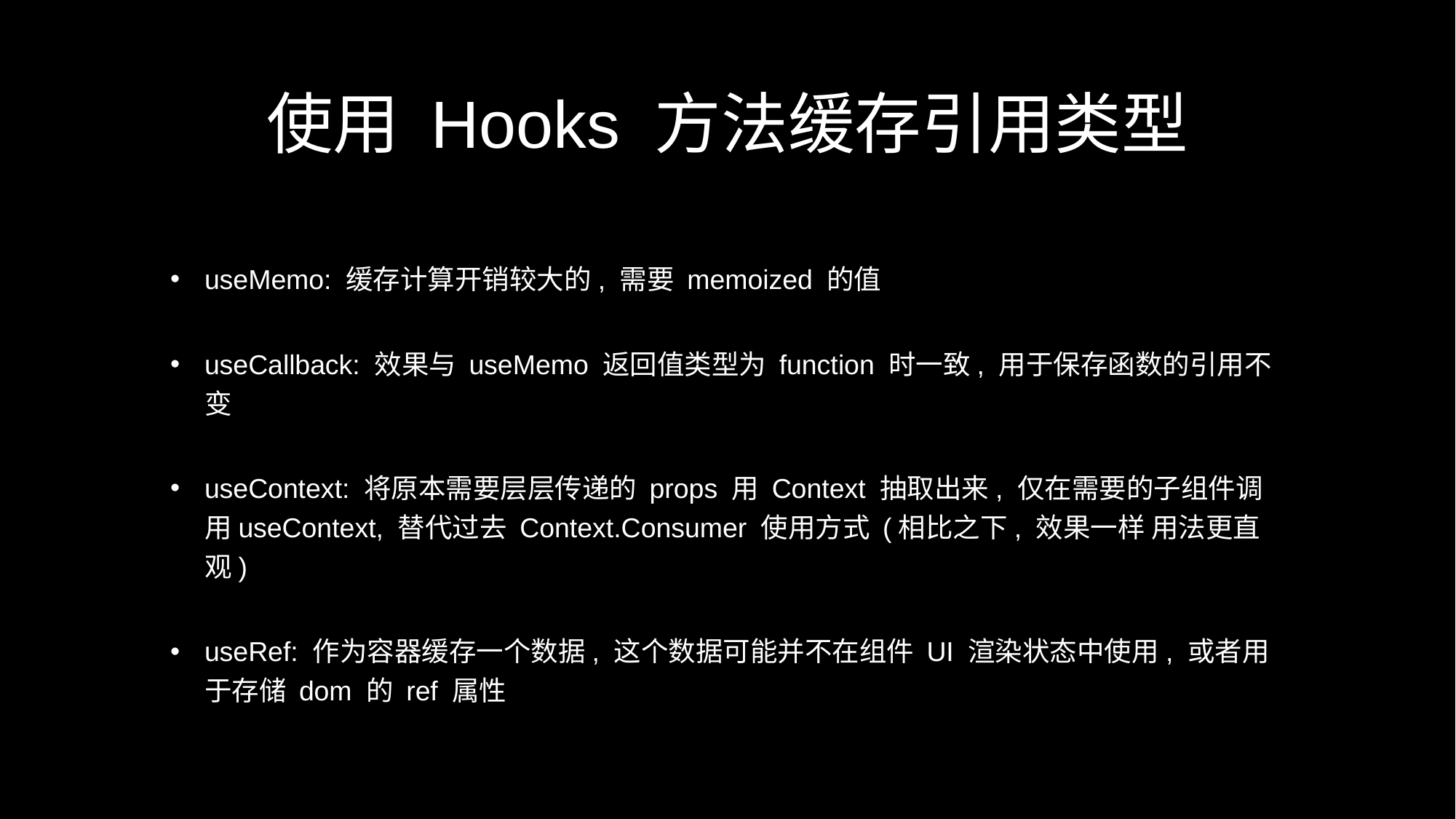

# 使用 Hooks 方法缓存引用类型
useMemo: 缓存计算开销较大的, 需要 memoized 的值
useCallback: 效果与 useMemo 返回值类型为 function 时一致, 用于保存函数的引用不变
useContext: 将原本需要层层传递的 props 用 Context 抽取出来, 仅在需要的子组件调用useContext, 替代过去 Context.Consumer 使用方式 (相比之下, 效果一样 用法更直观)
useRef: 作为容器缓存一个数据, 这个数据可能并不在组件 UI 渲染状态中使用, 或者用于存储 dom 的 ref 属性